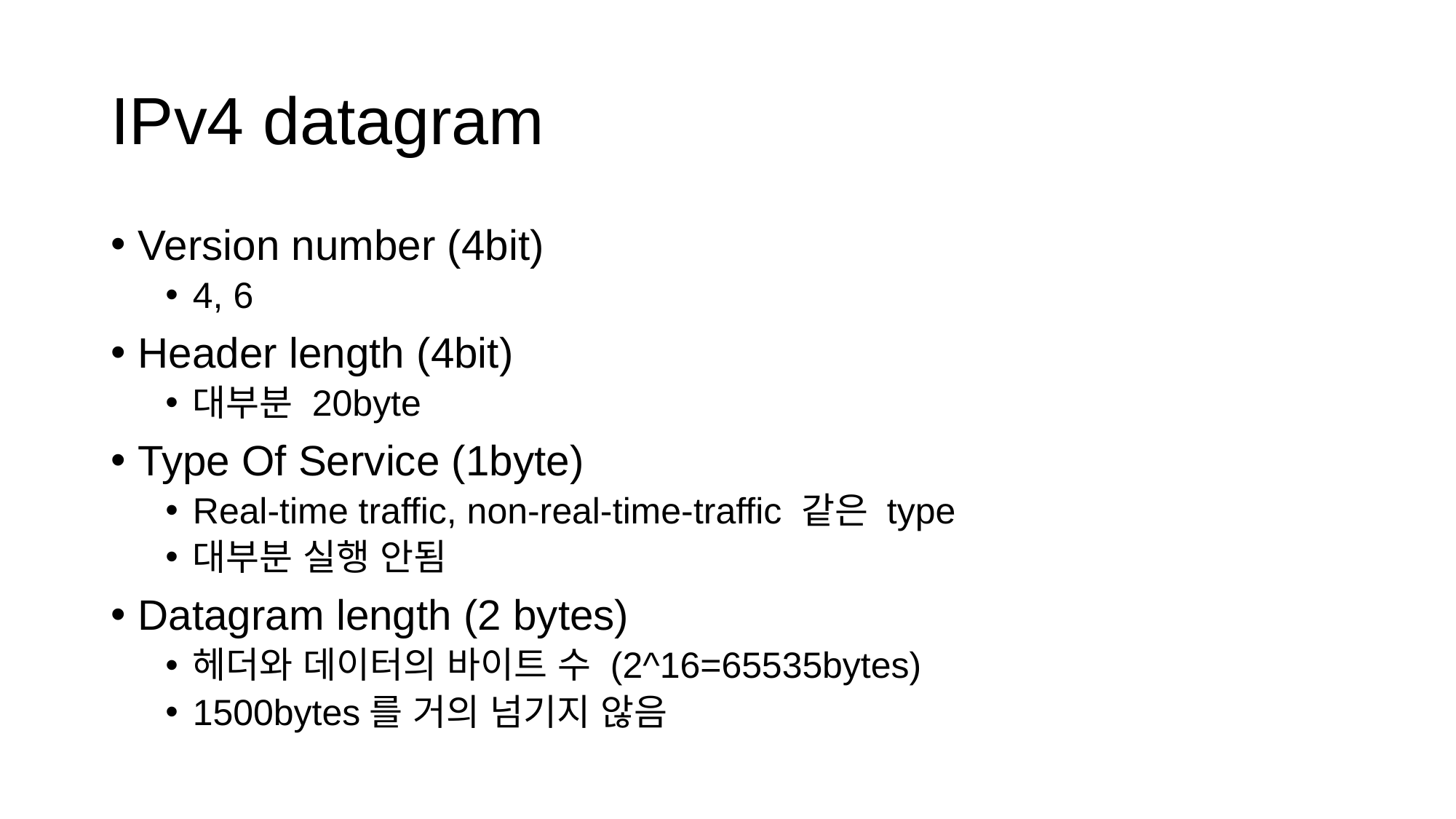

# IPv4 datagram
Version number (4bit)
4, 6
Header length (4bit)
대부분 20byte
Type Of Service (1byte)
Real-time traffic, non-real-time-traffic 같은 type
대부분 실행 안됨
Datagram length (2 bytes)
헤더와 데이터의 바이트 수 (2^16=65535bytes)
1500bytes를 거의 넘기지 않음